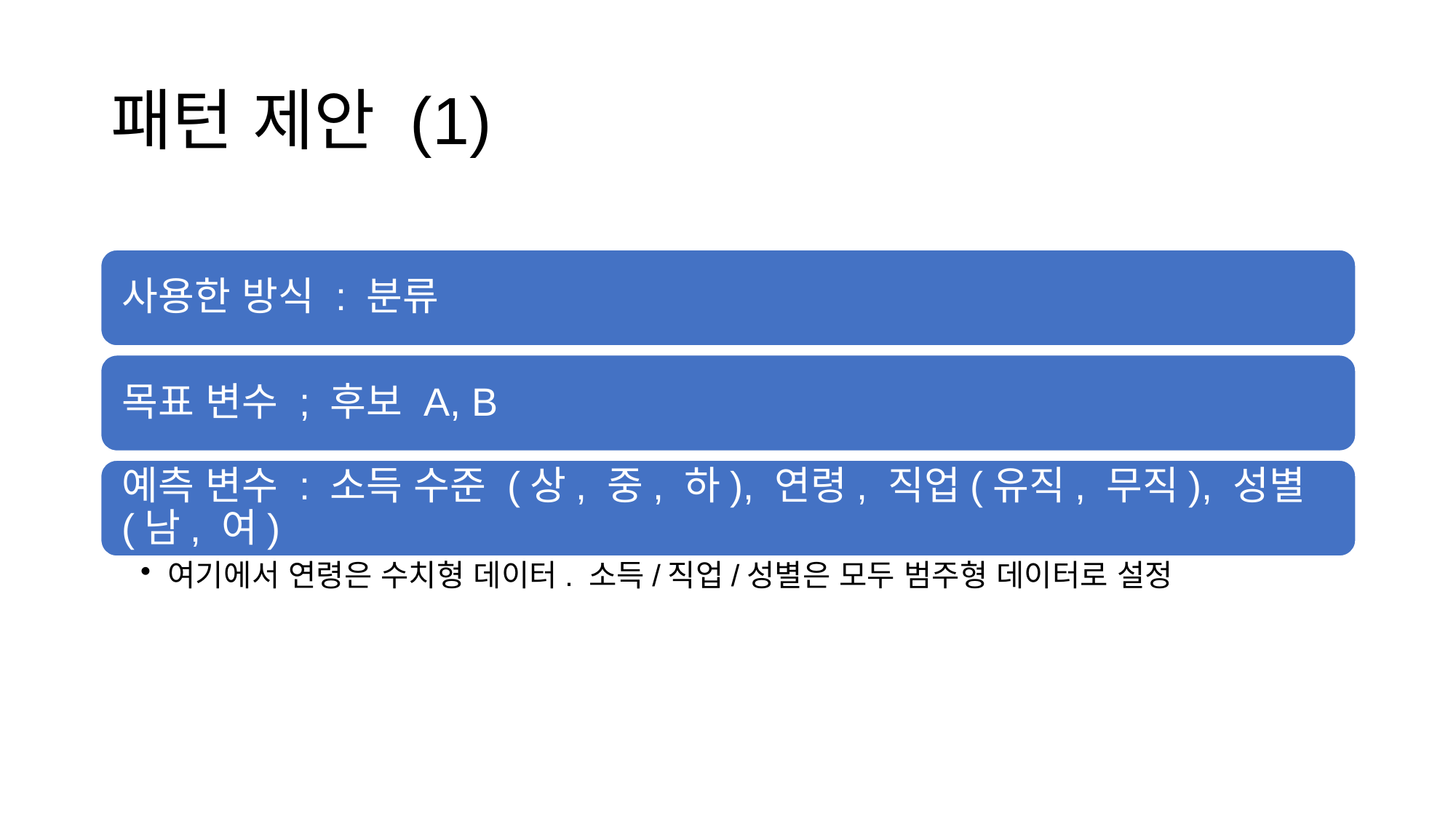

# 패턴 제안 (1)
사용한 방식 : 분류
목표 변수 ; 후보 A, B
예측 변수 : 소득 수준 (상, 중, 하), 연령, 직업(유직, 무직), 성별(남, 여)
여기에서 연령은 수치형 데이터. 소득/직업/성별은 모두 범주형 데이터로 설정